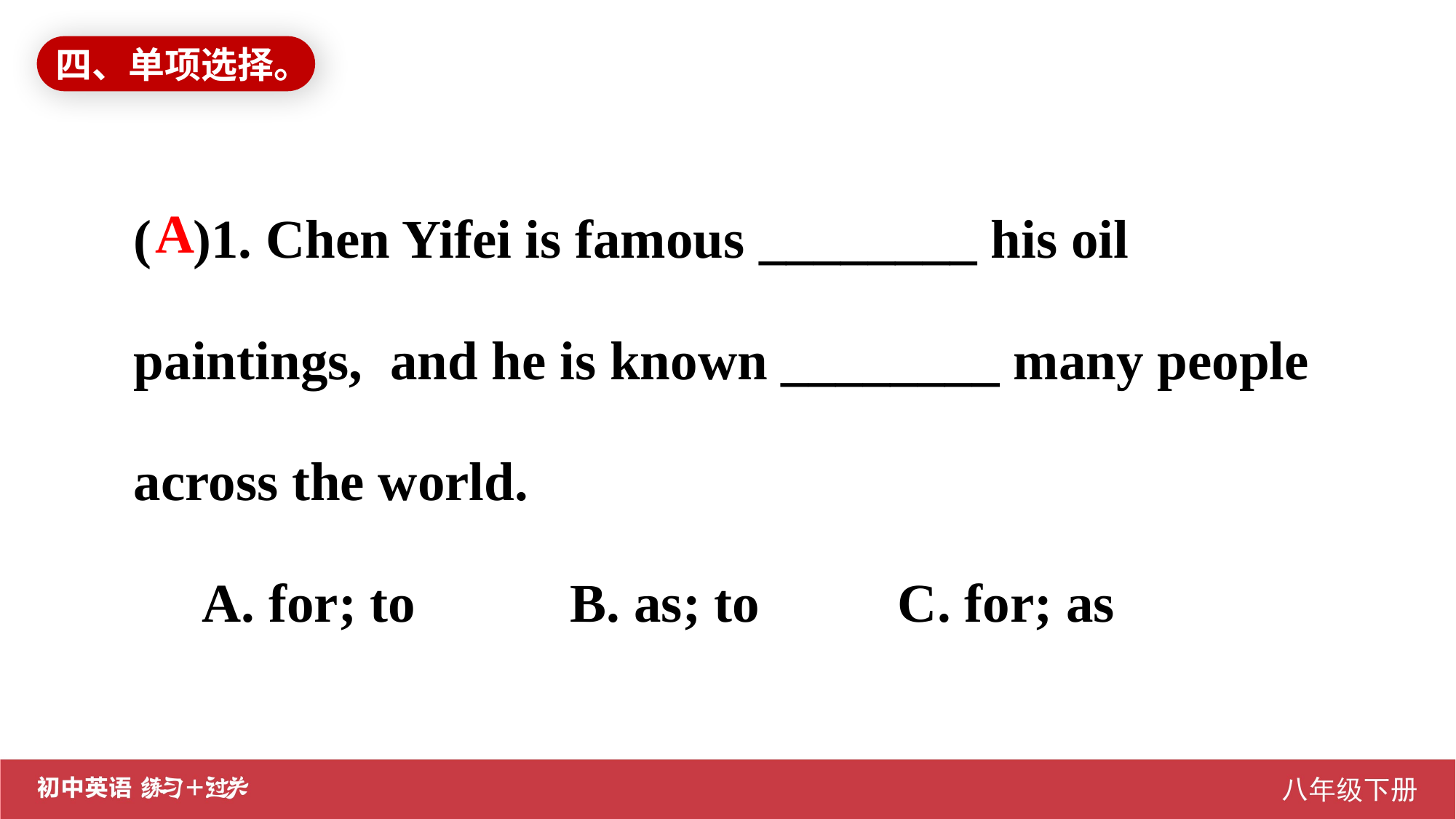

四、单项选择。
(   )1. Chen Yifei is famous ________ his oil paintings,  and he is known ________ many people across the world.
     A. for; to		B. as; to 		C. for; as
A